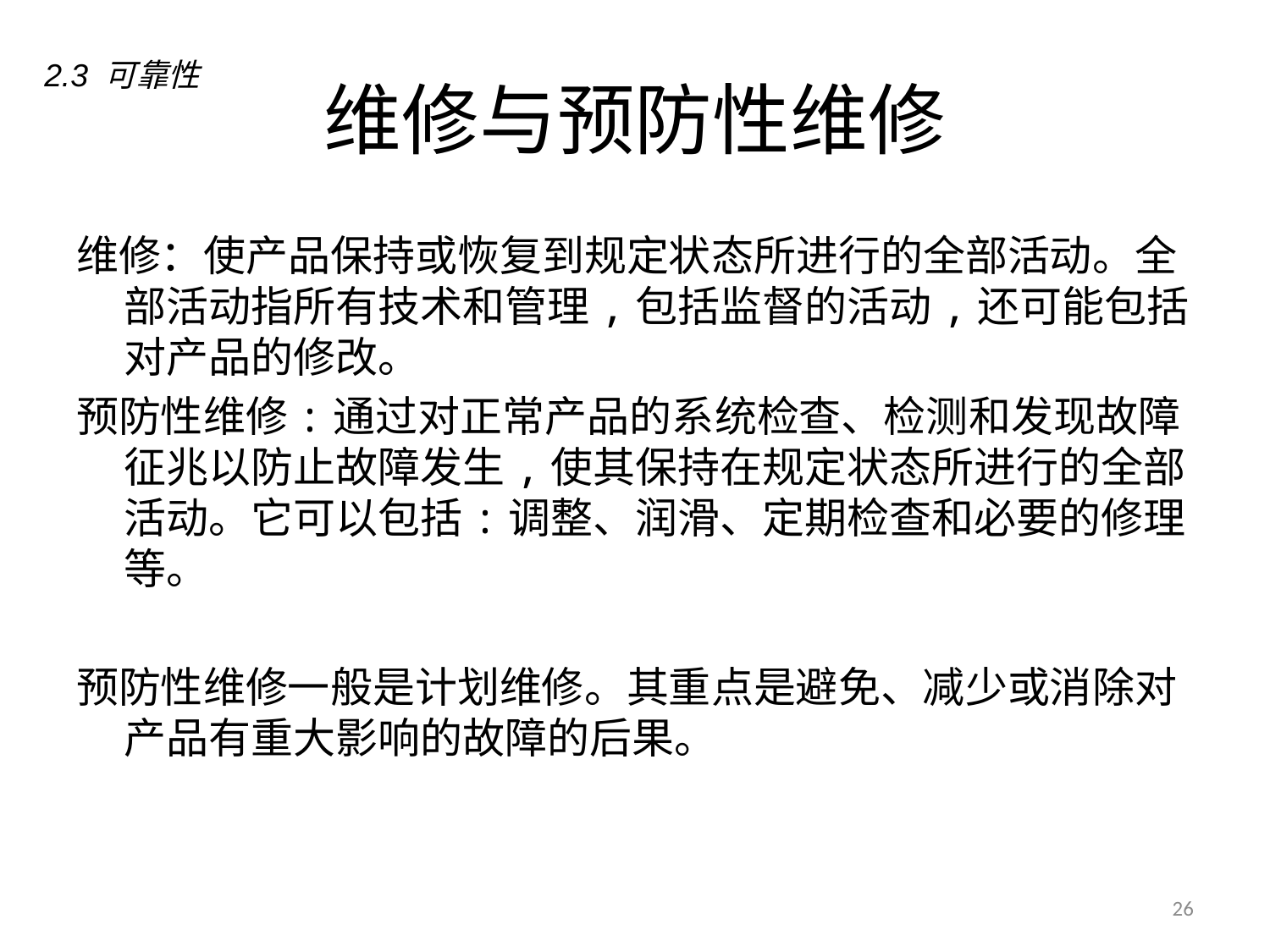

# 维修与预防性维修
2.3 可靠性
维修：使产品保持或恢复到规定状态所进行的全部活动。全部活动指所有技术和管理,包括监督的活动,还可能包括对产品的修改。
预防性维修:通过对正常产品的系统检查、检测和发现故障征兆以防止故障发生,使其保持在规定状态所进行的全部活动。它可以包括:调整、润滑、定期检查和必要的修理等。

预防性维修一般是计划维修。其重点是避免、减少或消除对产品有重大影响的故障的后果。

26